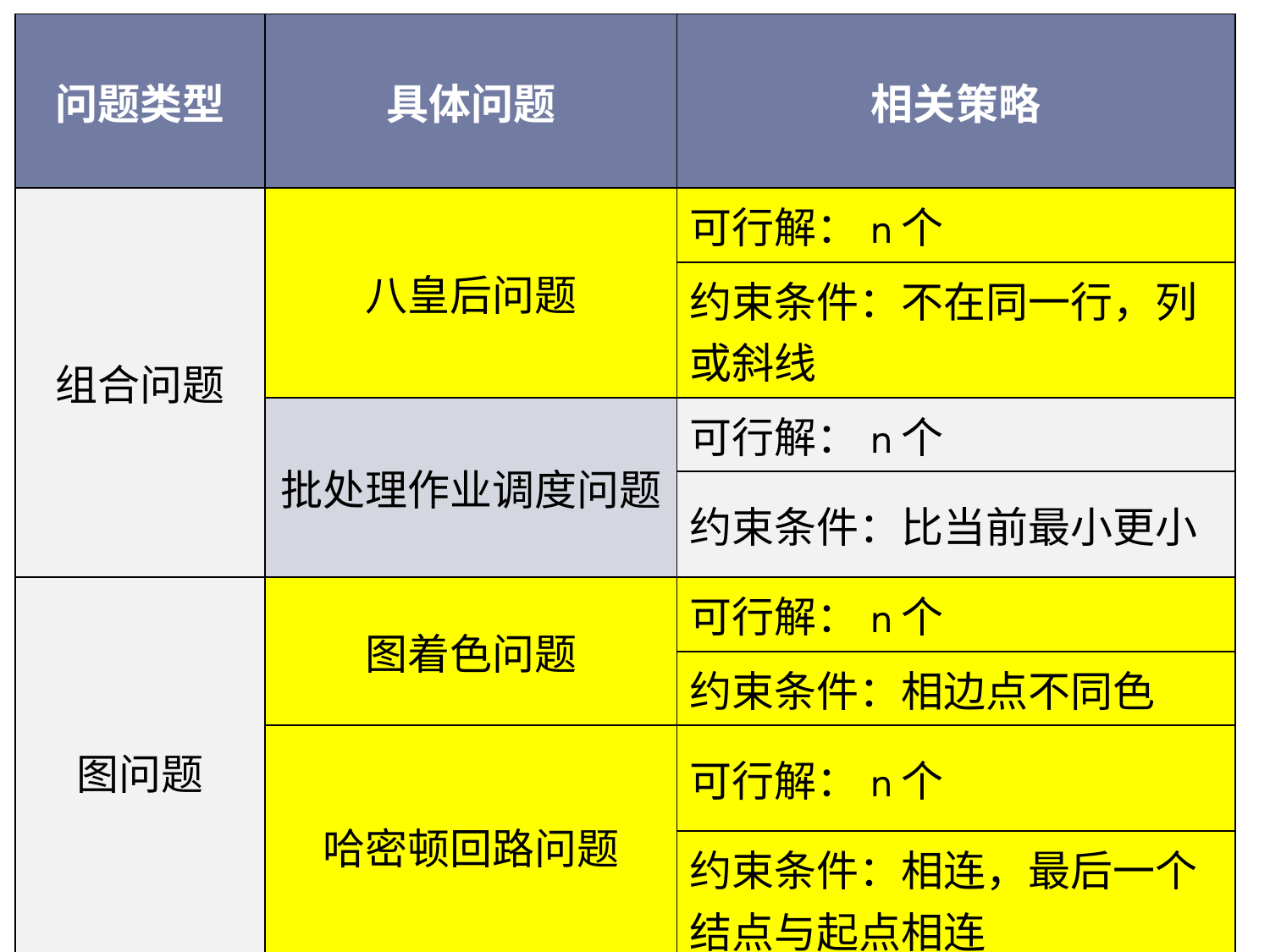

| 问题类型 | 具体问题 | 相关策略 |
| --- | --- | --- |
| 组合问题 | 八皇后问题 | 可行解：n个 |
|  |  | 约束条件：不在同一行，列或斜线 |
|  | 批处理作业调度问题 | 可行解：n个 |
|  |  | 约束条件：比当前最小更小 |
| 图问题 | 图着色问题 | 可行解：n个 |
|  |  | 约束条件：相边点不同色 |
|  | 哈密顿回路问题 | 可行解：n个 |
|  |  | 约束条件：相连，最后一个结点与起点相连 |
#